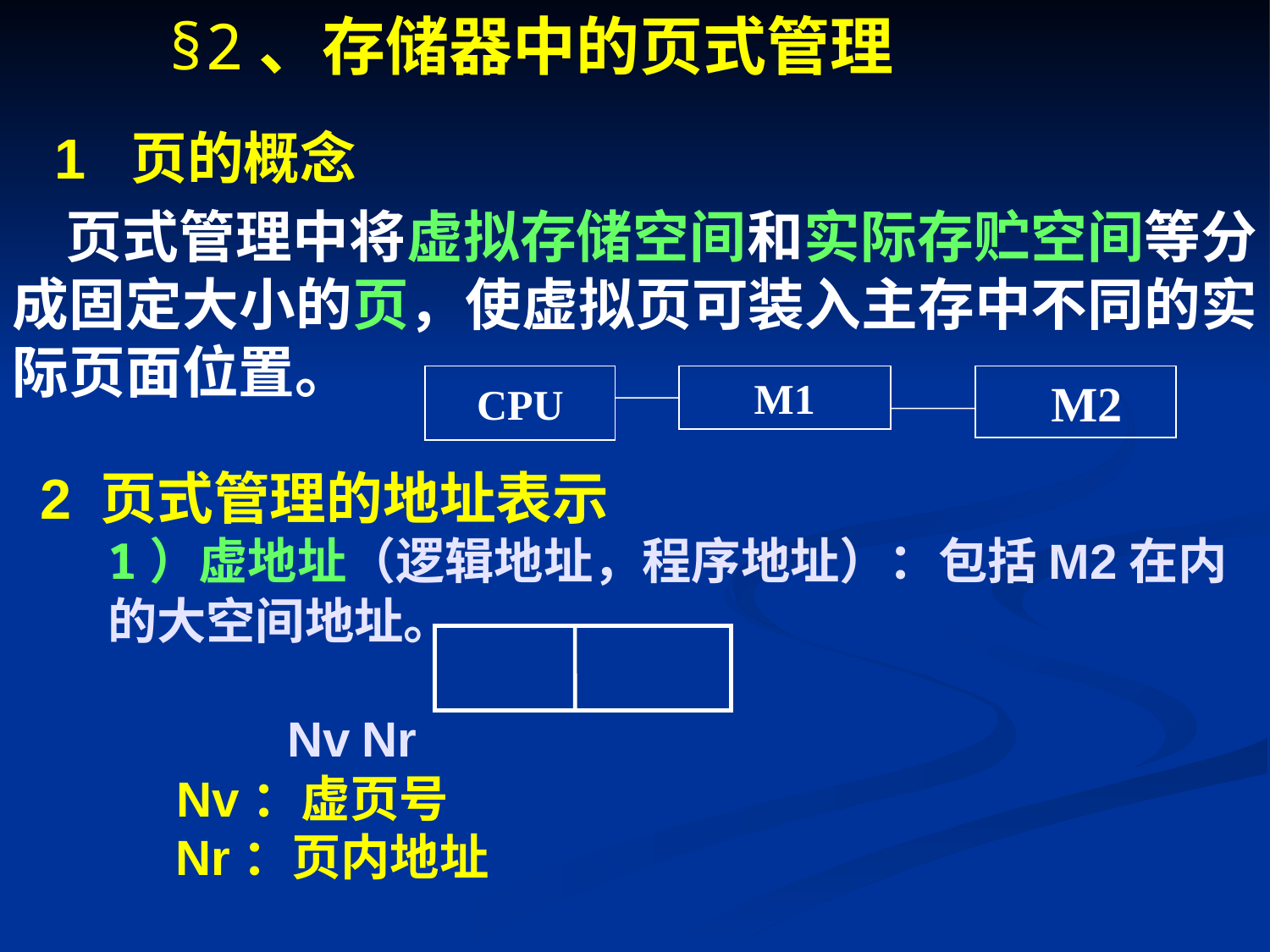

§2、存储器中的页式管理
 1  页的概念
   页式管理中将虚拟存储空间和实际存贮空间等分成固定大小的页，使虚拟页可装入主存中不同的实际页面位置。
CPU
M1
      M2

# 2 页式管理的地址表示 1）虚地址（逻辑地址，程序地址）：包括M2在内的大空间地址。 Nv	Nr Nv：虚页号 Nr：页内地址